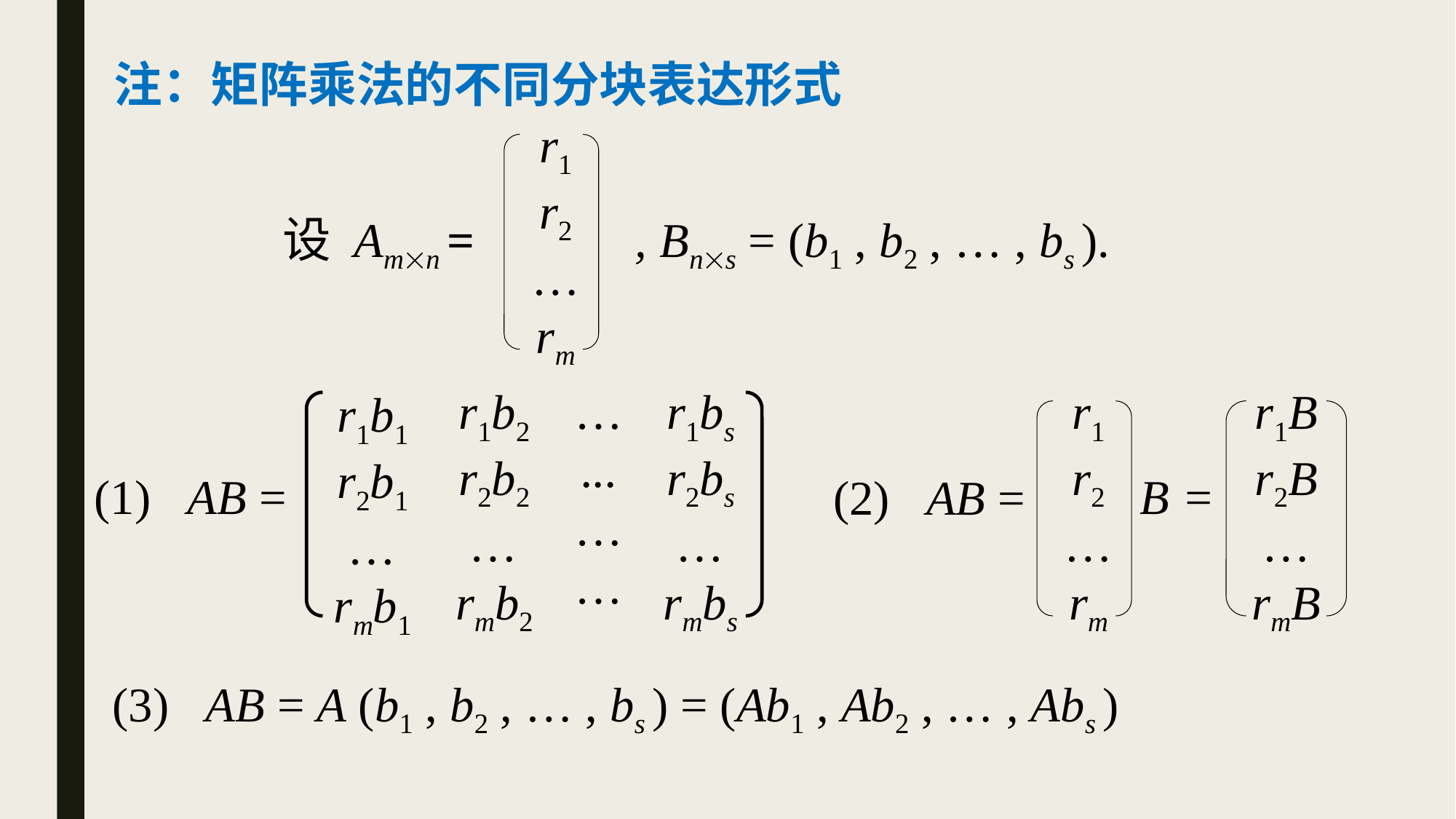

注：矩阵乘法的不同分块表达形式
r1
r2
…
rm

设 Am×n =
, Bn×s = (b1 , b2 , … , bs ).
r1b2
r2b2
…
rmb2
…
...
…
…
r1bs
r2bs
…
rmbs
r1
r2
…
rm
r1B
r2B
…
rmB
r1b1
r2b1
…
rmb1

(1)   AB =
B =
(2)   AB =
(3)   AB = A (b1 , b2 , … , bs ) = (Ab1 , Ab2 , … , Abs )